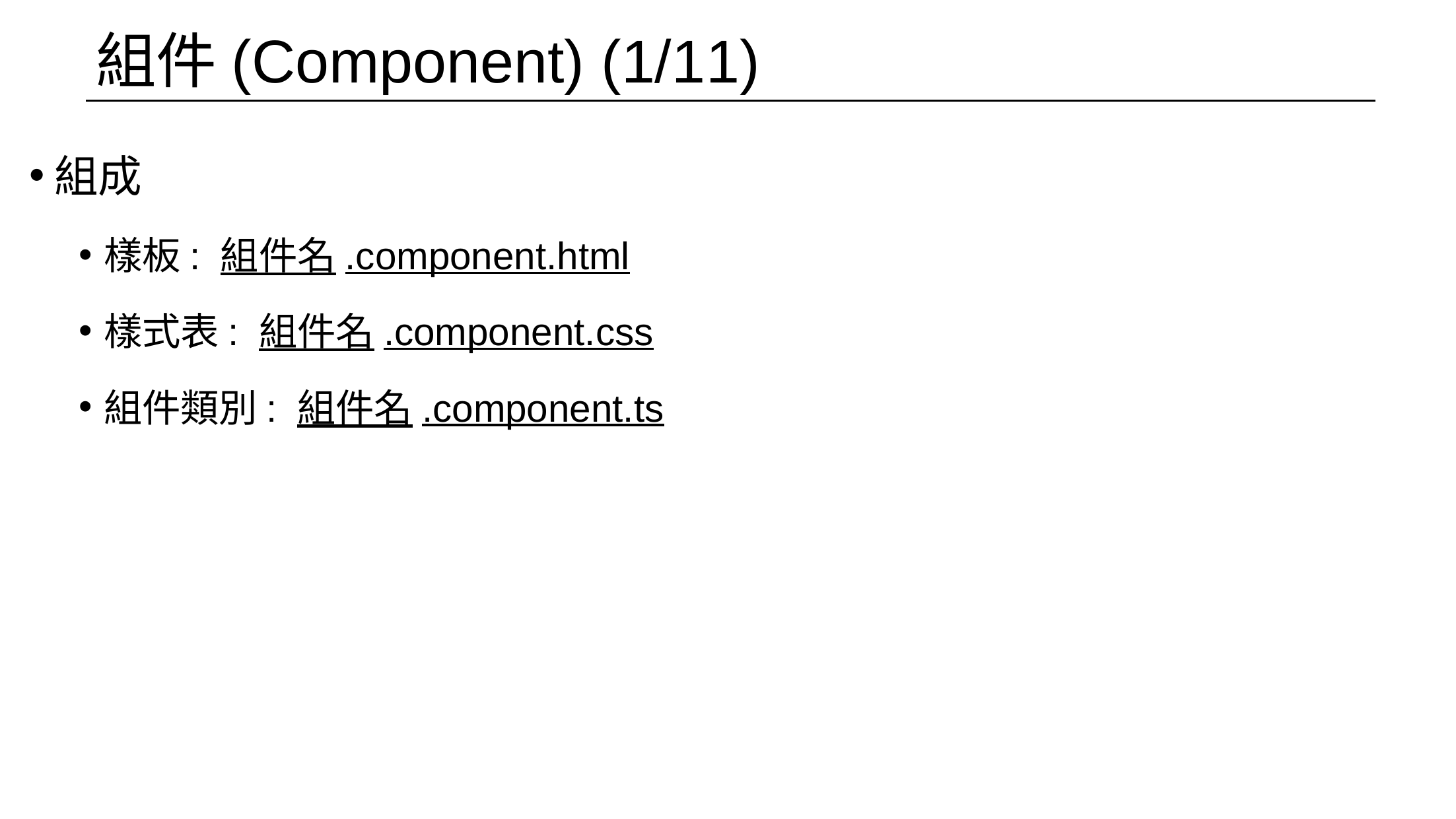

# 組件(Component) (1/11)
組成
樣板: 組件名.component.html
樣式表: 組件名.component.css
組件類別: 組件名.component.ts